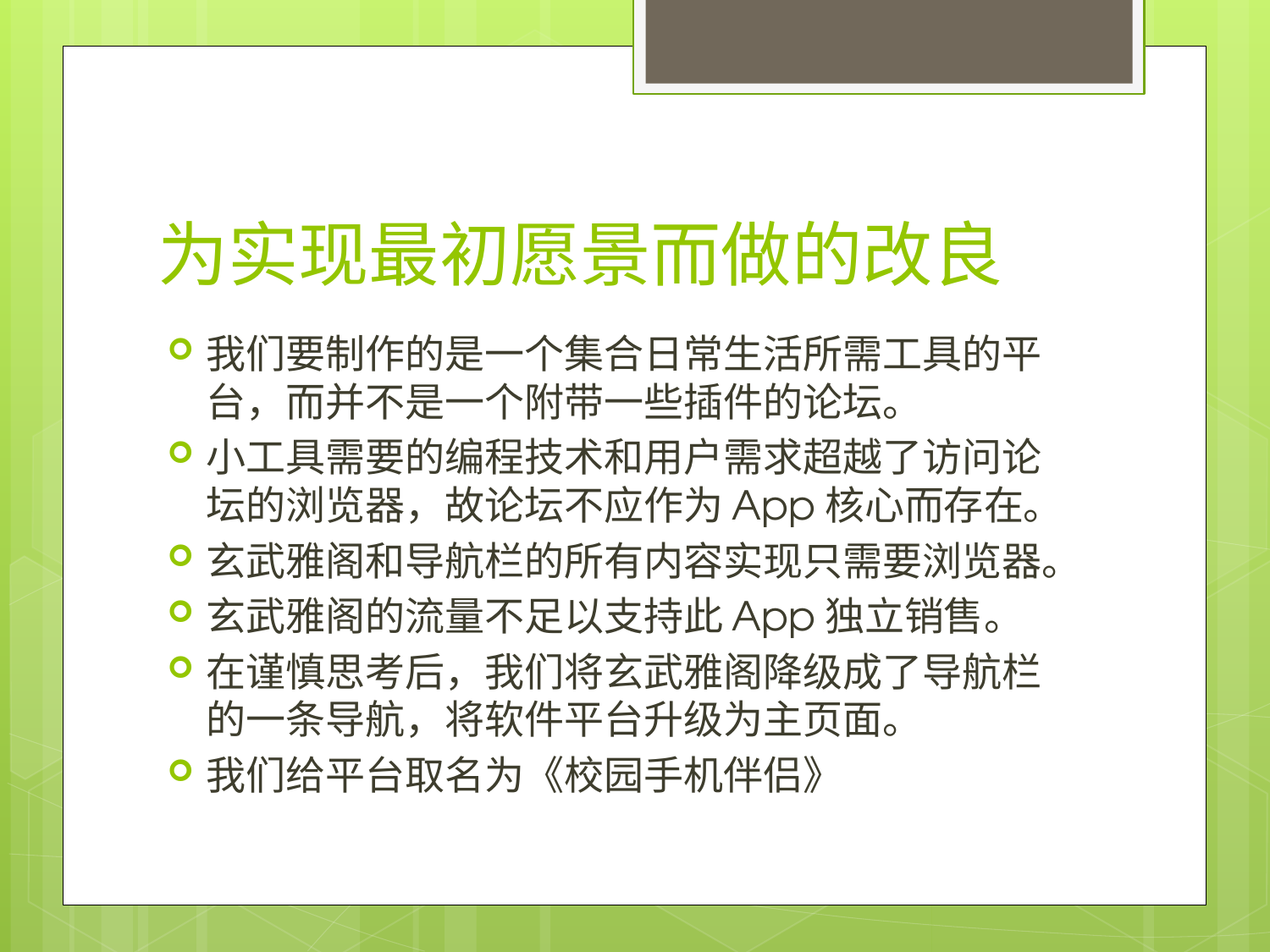

# 为实现最初愿景而做的改良
我们要制作的是一个集合日常生活所需工具的平台，而并不是一个附带一些插件的论坛。
小工具需要的编程技术和用户需求超越了访问论坛的浏览器，故论坛不应作为App核心而存在。
玄武雅阁和导航栏的所有内容实现只需要浏览器。
玄武雅阁的流量不足以支持此App独立销售。
在谨慎思考后，我们将玄武雅阁降级成了导航栏的一条导航，将软件平台升级为主页面。
我们给平台取名为《校园手机伴侣》